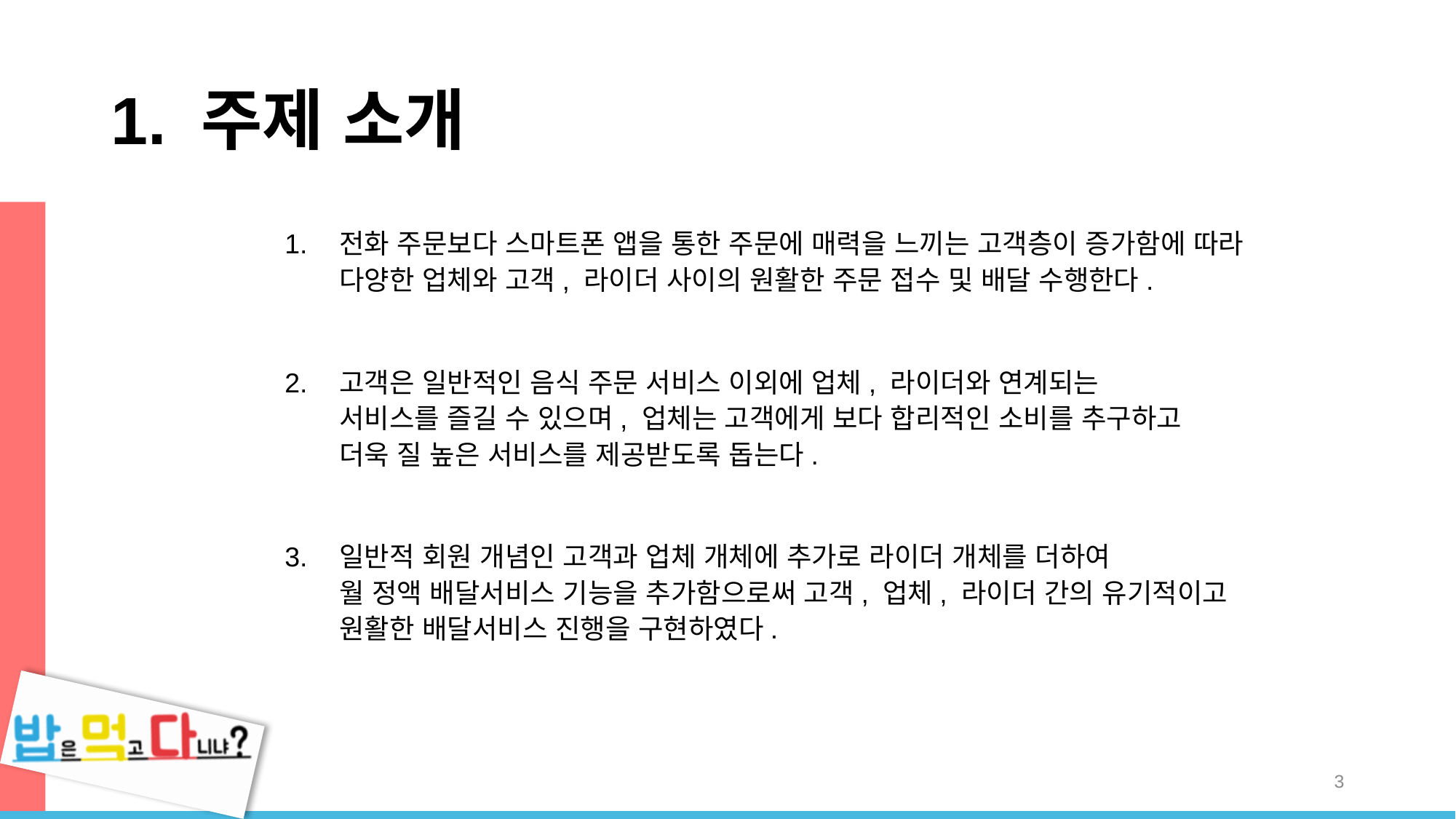

# 1. 주제 소개
전화 주문보다 스마트폰 앱을 통한 주문에 매력을 느끼는 고객층이 증가함에 따라
다양한 업체와 고객, 라이더 사이의 원활한 주문 접수 및 배달 수행한다.

고객은 일반적인 음식 주문 서비스 이외에 업체, 라이더와 연계되는
서비스를 즐길 수 있으며, 업체는 고객에게 보다 합리적인 소비를 추구하고
더욱 질 높은 서비스를 제공받도록 돕는다.

일반적 회원 개념인 고객과 업체 개체에 추가로 라이더 개체를 더하여
월 정액 배달서비스 기능을 추가함으로써 고객, 업체, 라이더 간의 유기적이고
원활한 배달서비스 진행을 구현하였다.
3